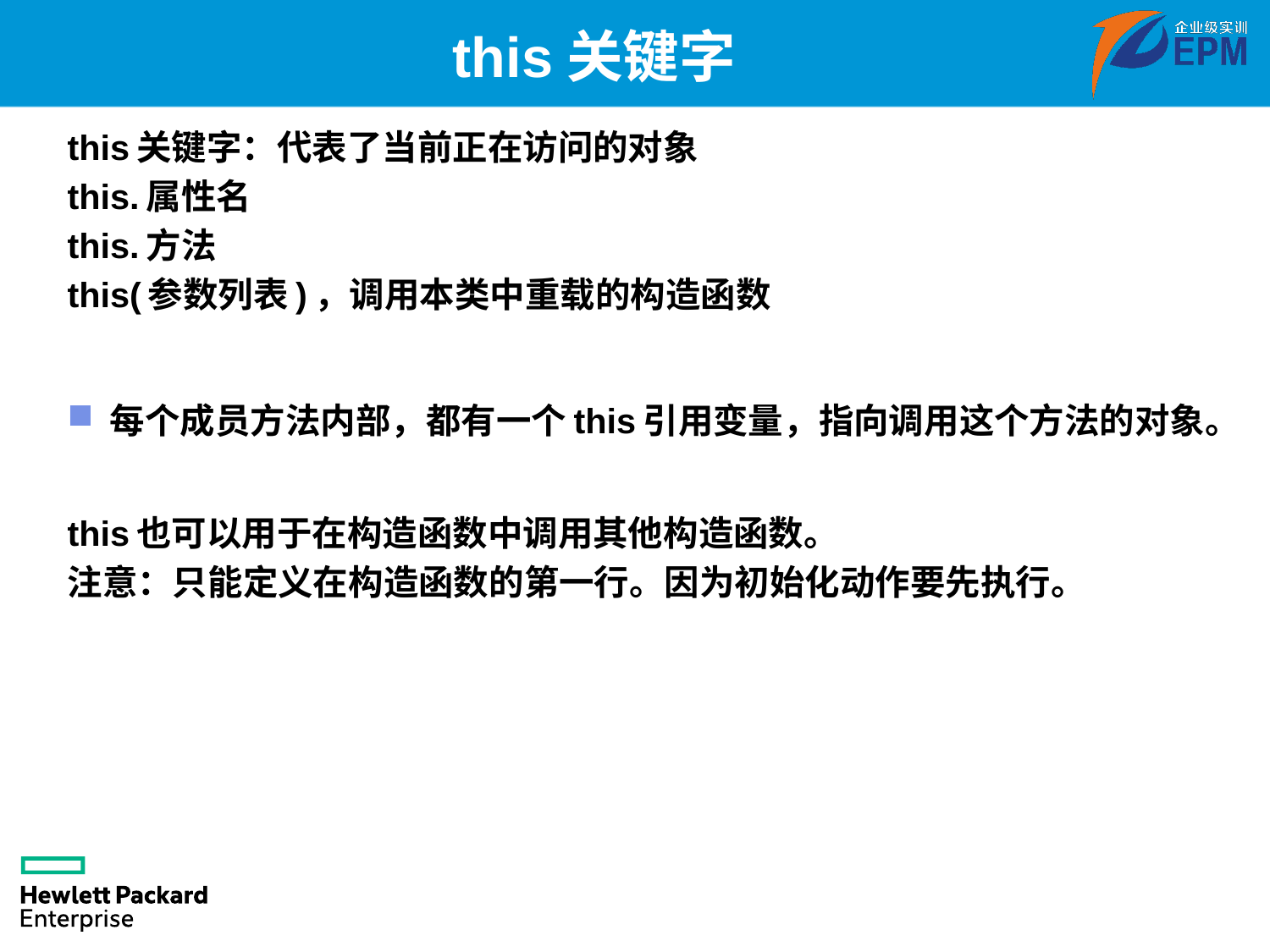

# this关键字
this关键字：代表了当前正在访问的对象
this.属性名
this.方法
this(参数列表)，调用本类中重载的构造函数

每个成员方法内部，都有一个this引用变量，指向调用这个方法的对象。

this也可以用于在构造函数中调用其他构造函数。
注意：只能定义在构造函数的第一行。因为初始化动作要先执行。